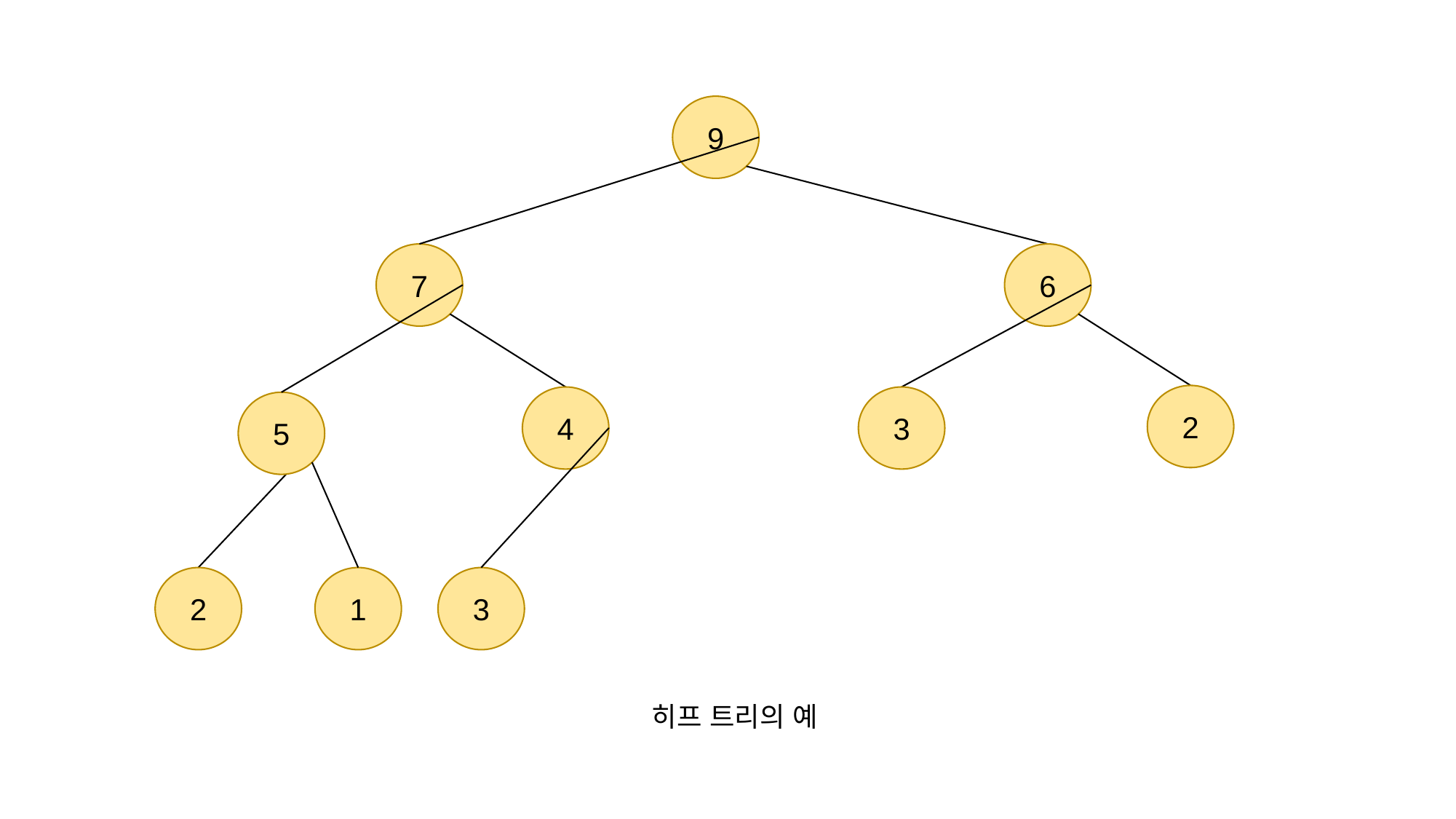

9
7
6
2
4
3
5
1
2
3
 히프 트리의 예